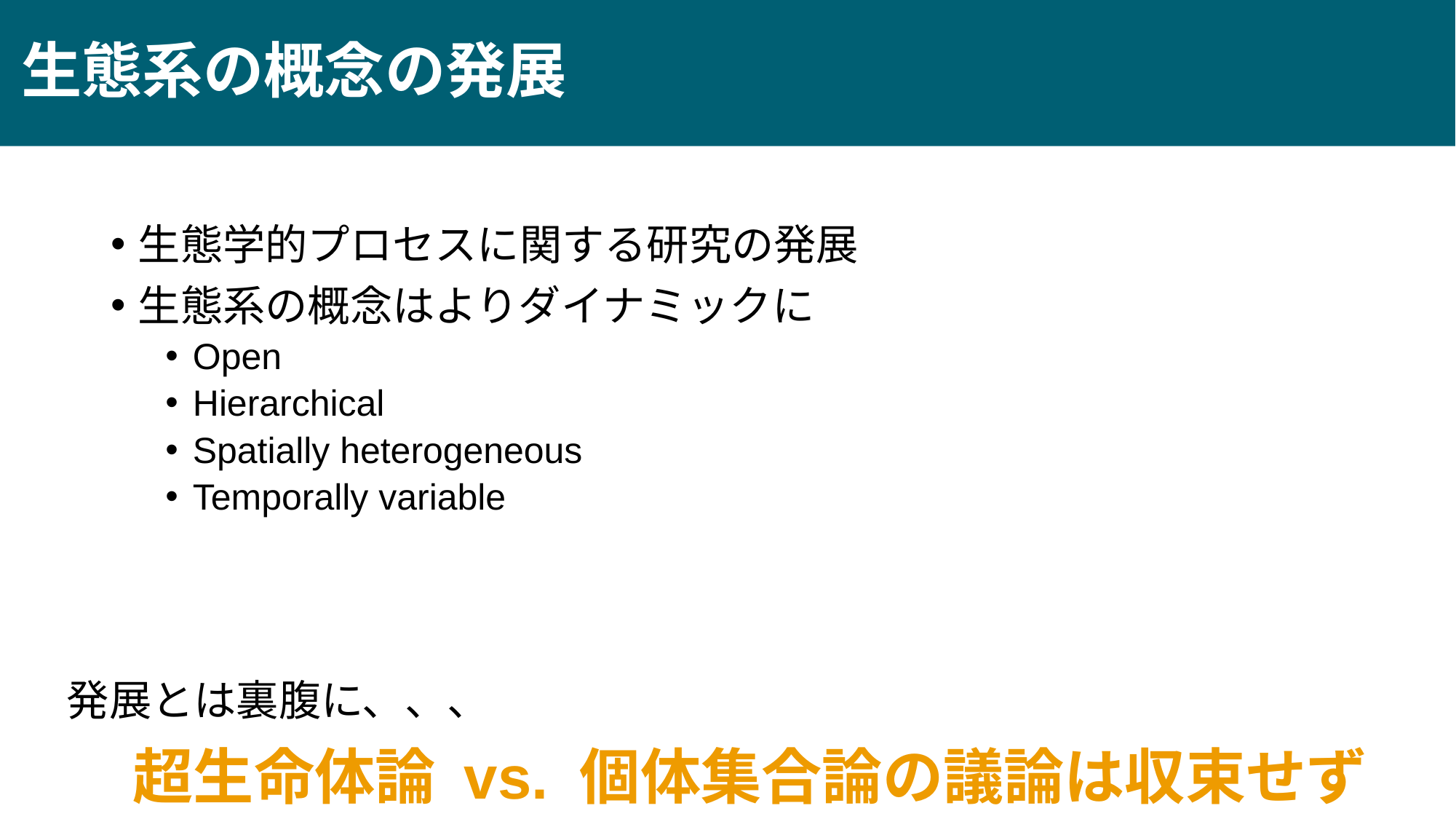

# 生態系の概念の発展
生態学的プロセスに関する研究の発展
生態系の概念はよりダイナミックに
Open
Hierarchical
Spatially heterogeneous
Temporally variable
発展とは裏腹に、、、
超生命体論 vs. 個体集合論の議論は収束せず